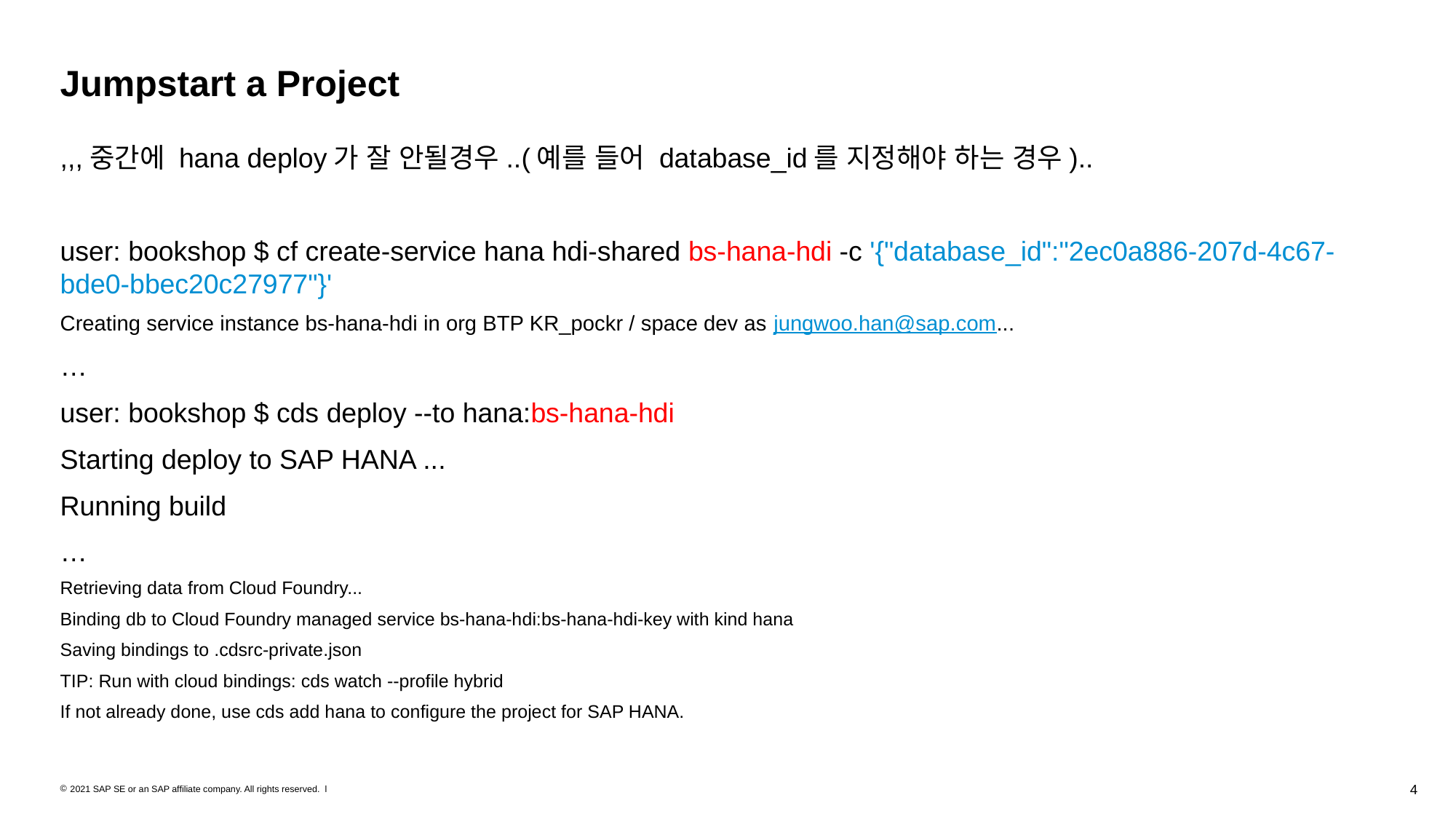

# Jumpstart a Project
,,,중간에 hana deploy가 잘 안될경우..(예를 들어 database_id를 지정해야 하는 경우)..

user: bookshop $ cf create-service hana hdi-shared bs-hana-hdi -c '{"database_id":"2ec0a886-207d-4c67-bde0-bbec20c27977"}'
Creating service instance bs-hana-hdi in org BTP KR_pockr / space dev as jungwoo.han@sap.com...
…
user: bookshop $ cds deploy --to hana:bs-hana-hdi
Starting deploy to SAP HANA ...
Running build
…
Retrieving data from Cloud Foundry...
Binding db to Cloud Foundry managed service bs-hana-hdi:bs-hana-hdi-key with kind hana
Saving bindings to .cdsrc-private.json
TIP: Run with cloud bindings: cds watch --profile hybrid
If not already done, use cds add hana to configure the project for SAP HANA.